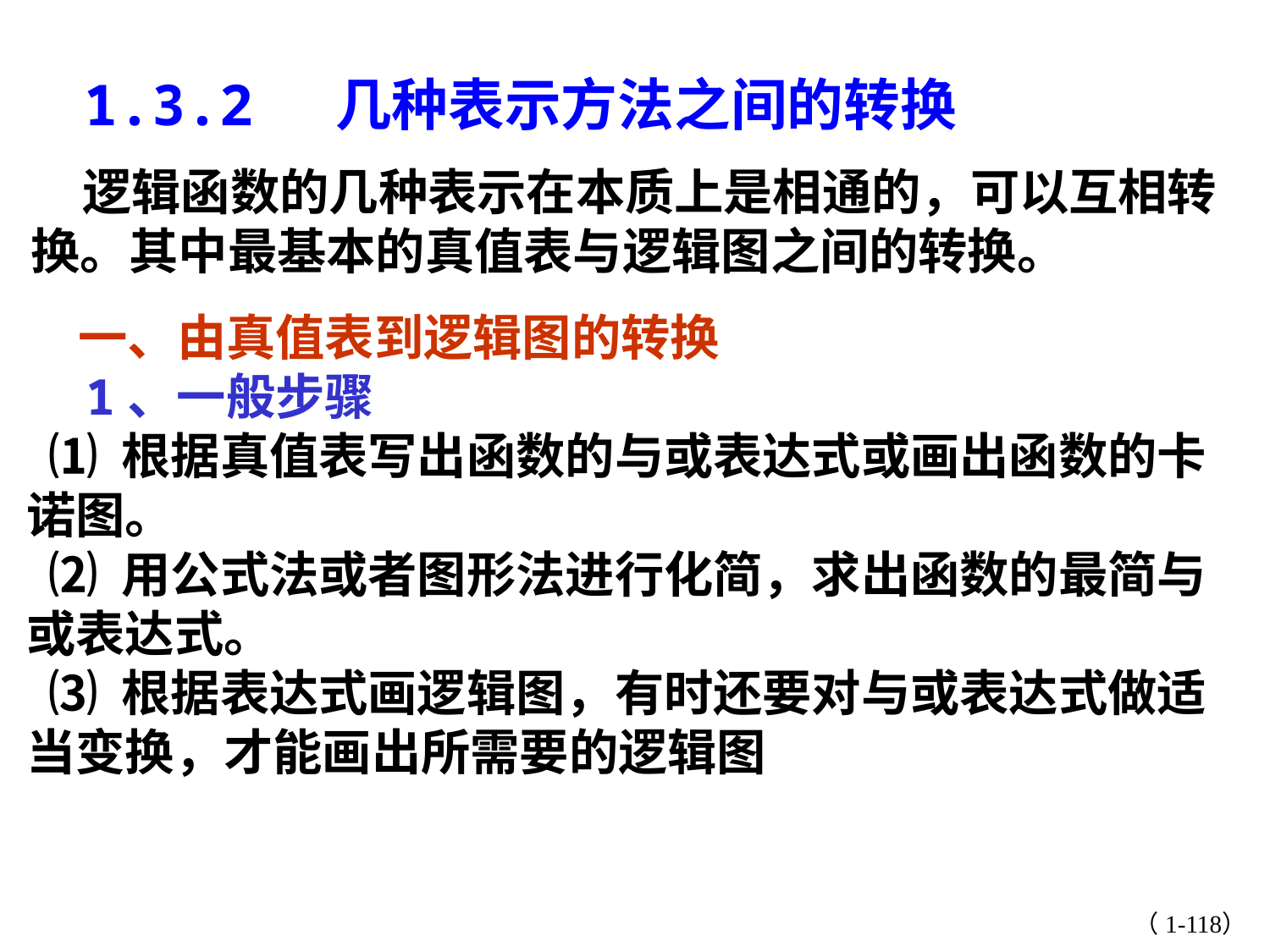

1.3.2  几种表示方法之间的转换
　 逻辑函数的几种表示在本质上是相通的，可以互相转换。其中最基本的真值表与逻辑图之间的转换。
　 一、由真值表到逻辑图的转换
  1、一般步骤
  ⑴ 根据真值表写出函数的与或表达式或画出函数的卡诺图。
  ⑵ 用公式法或者图形法进行化简，求出函数的最简与或表达式。
  ⑶ 根据表达式画逻辑图，有时还要对与或表达式做适当变换，才能画出所需要的逻辑图
（1-118）